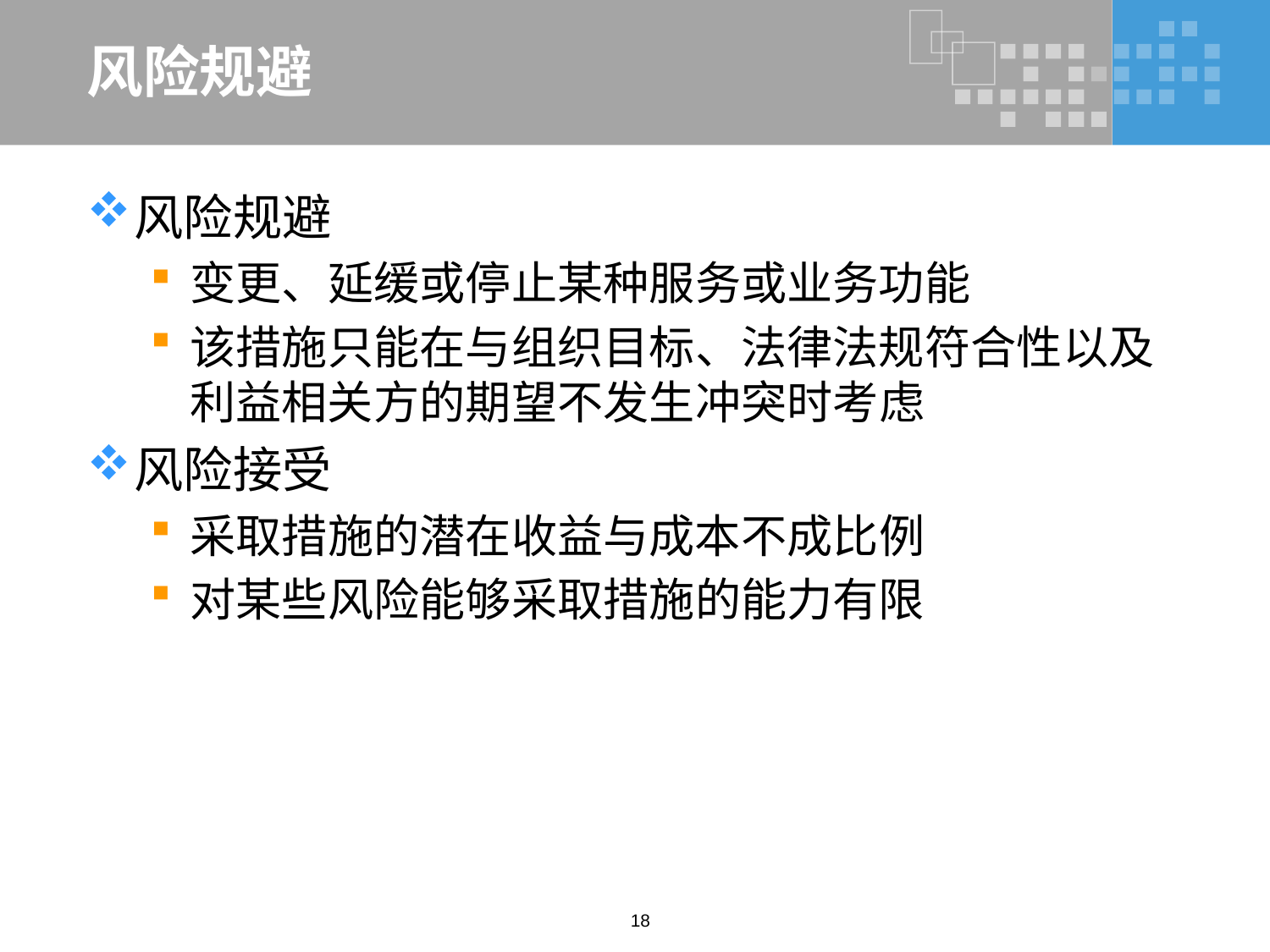

# 风险规避
风险规避
变更、延缓或停止某种服务或业务功能
该措施只能在与组织目标、法律法规符合性以及利益相关方的期望不发生冲突时考虑
风险接受
采取措施的潜在收益与成本不成比例
对某些风险能够采取措施的能力有限
18